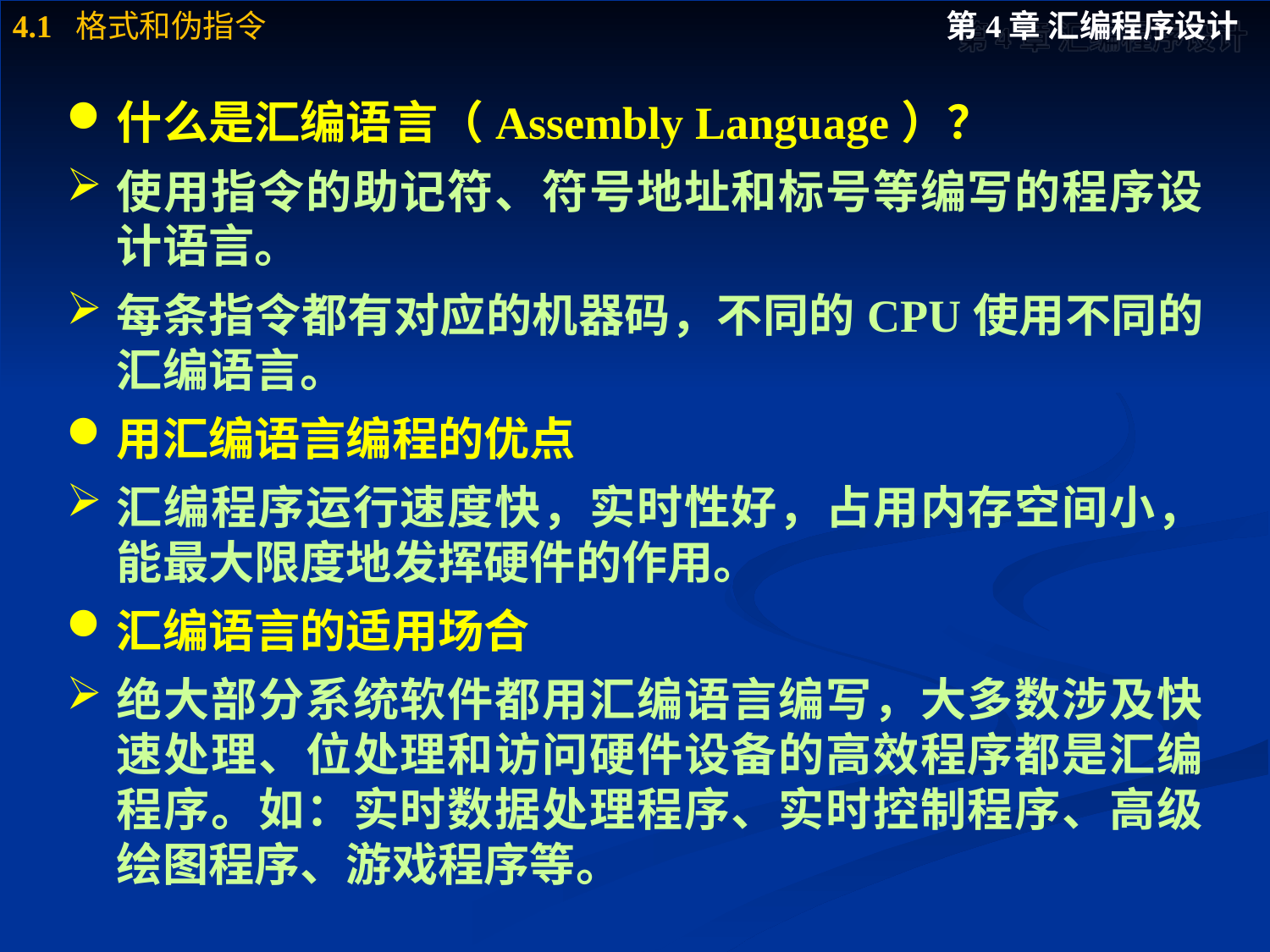

什么是汇编语言（Assembly Language）？
使用指令的助记符、符号地址和标号等编写的程序设计语言。
每条指令都有对应的机器码，不同的CPU使用不同的汇编语言。
用汇编语言编程的优点
汇编程序运行速度快，实时性好，占用内存空间小，能最大限度地发挥硬件的作用。
汇编语言的适用场合
绝大部分系统软件都用汇编语言编写，大多数涉及快速处理、位处理和访问硬件设备的高效程序都是汇编程序。如：实时数据处理程序、实时控制程序、高级绘图程序、游戏程序等。